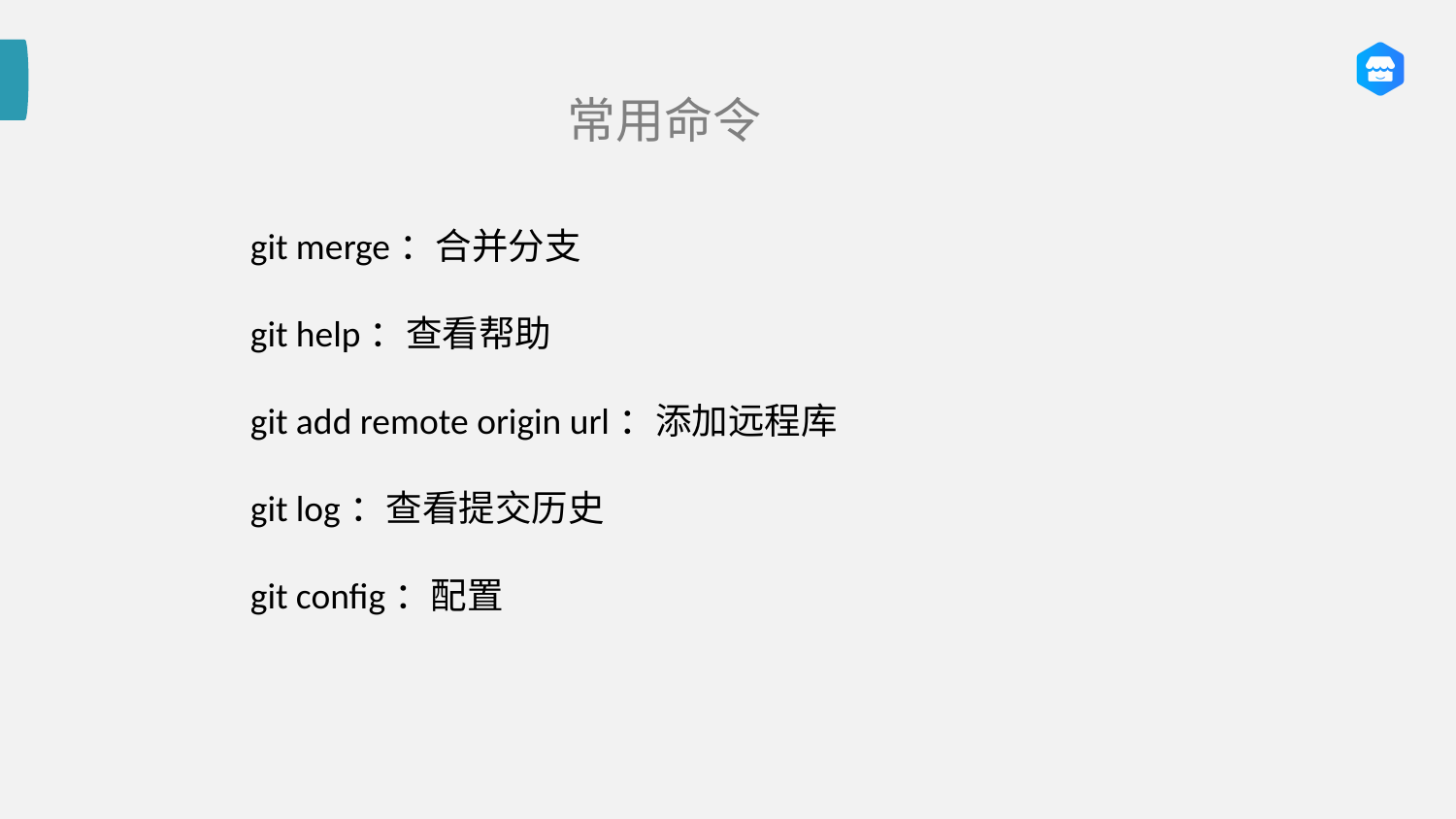

# 常用命令
git merge：合并分支

git help：查看帮助

git add remote origin url：添加远程库

git log：查看提交历史

git config：配置